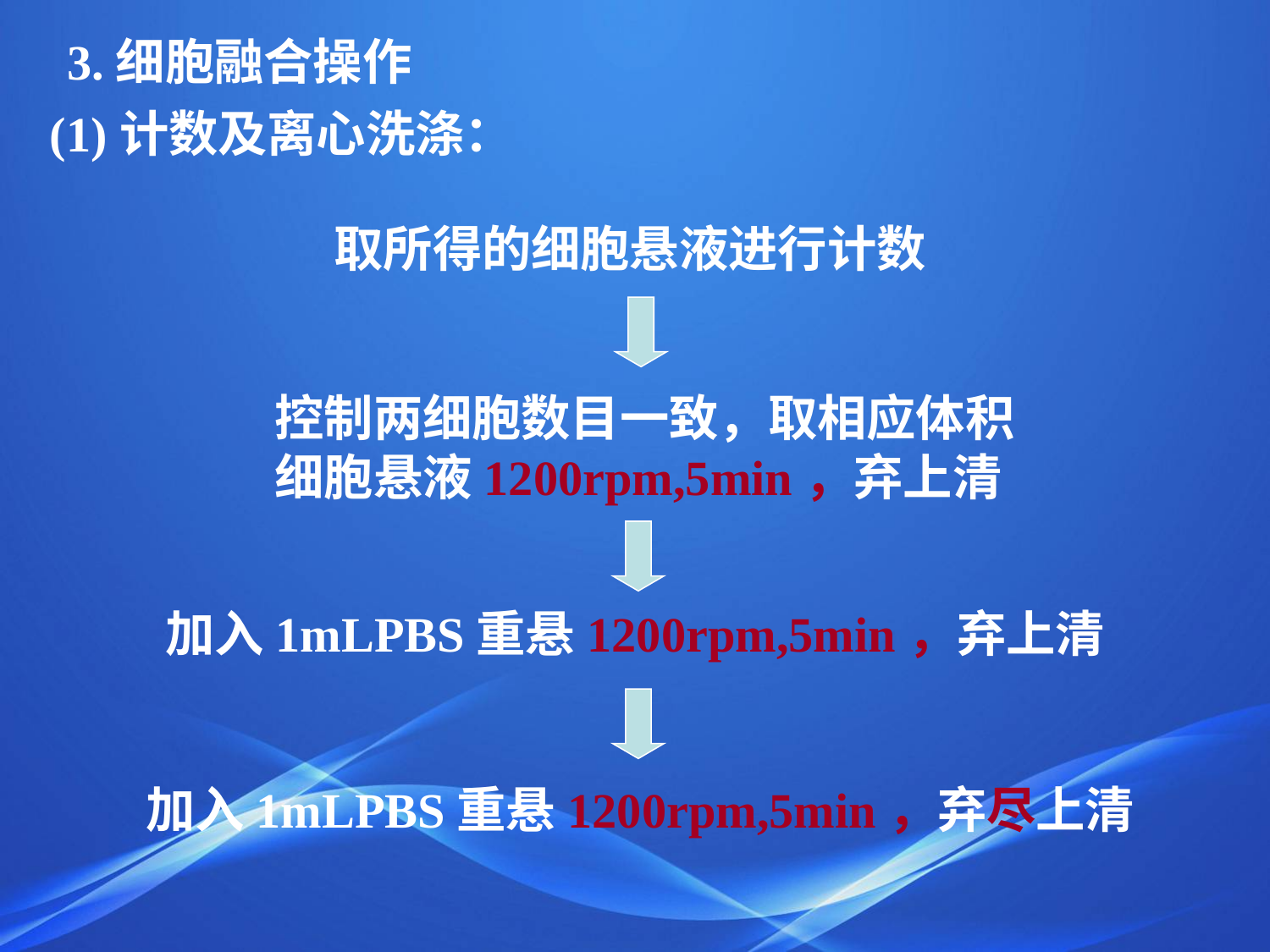

3.细胞融合操作
(1)计数及离心洗涤：

取所得的细胞悬液进行计数

控制两细胞数目一致，取相应体积细胞悬液1200rpm,5min，弃上清

加入1mLPBS重悬1200rpm,5min，弃上清

加入1mLPBS重悬1200rpm,5min，弃尽上清